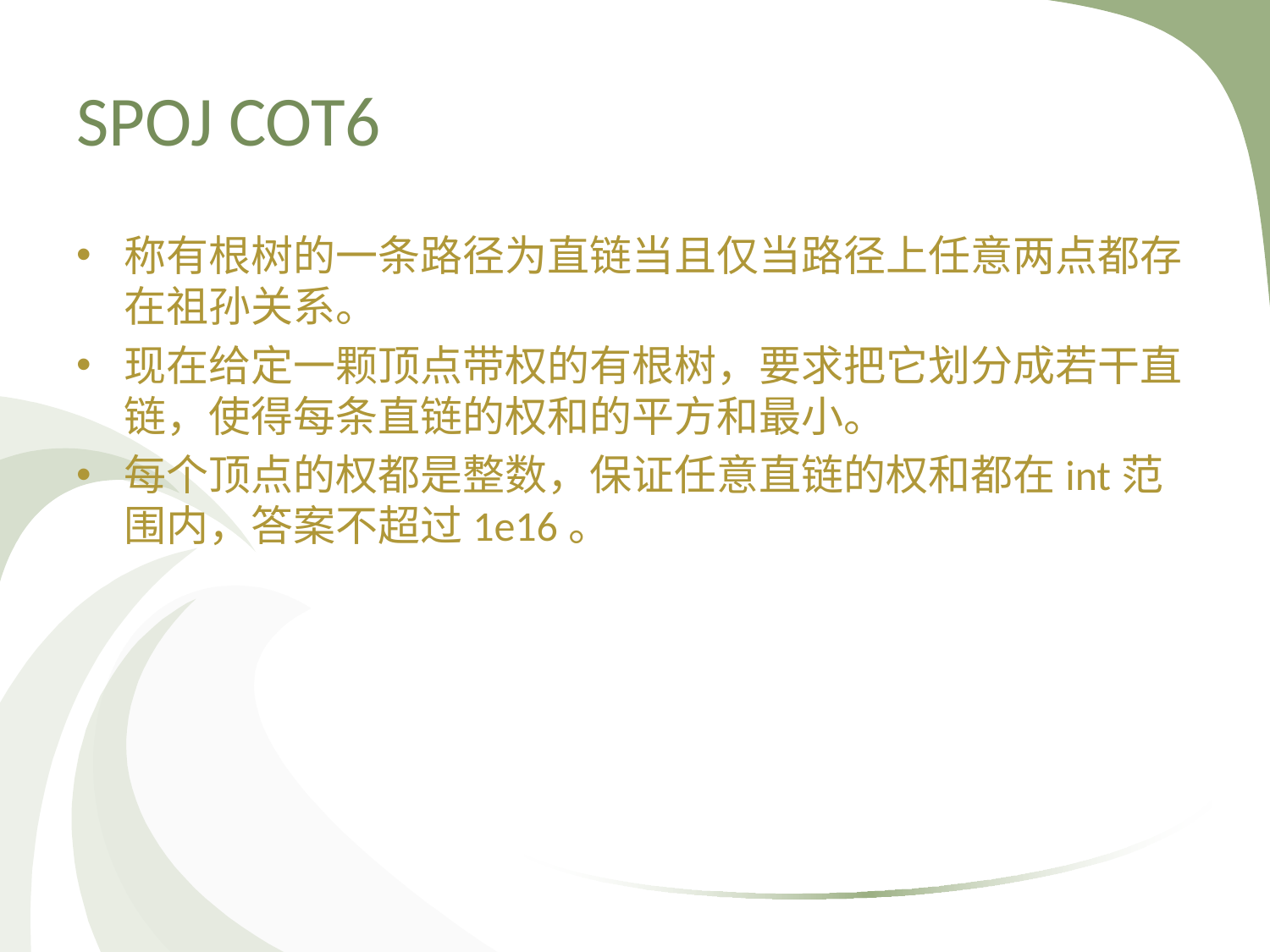

# SPOJ COT6
称有根树的一条路径为直链当且仅当路径上任意两点都存在祖孙关系。
现在给定一颗顶点带权的有根树，要求把它划分成若干直链，使得每条直链的权和的平方和最小。
每个顶点的权都是整数，保证任意直链的权和都在int范围内，答案不超过1e16。